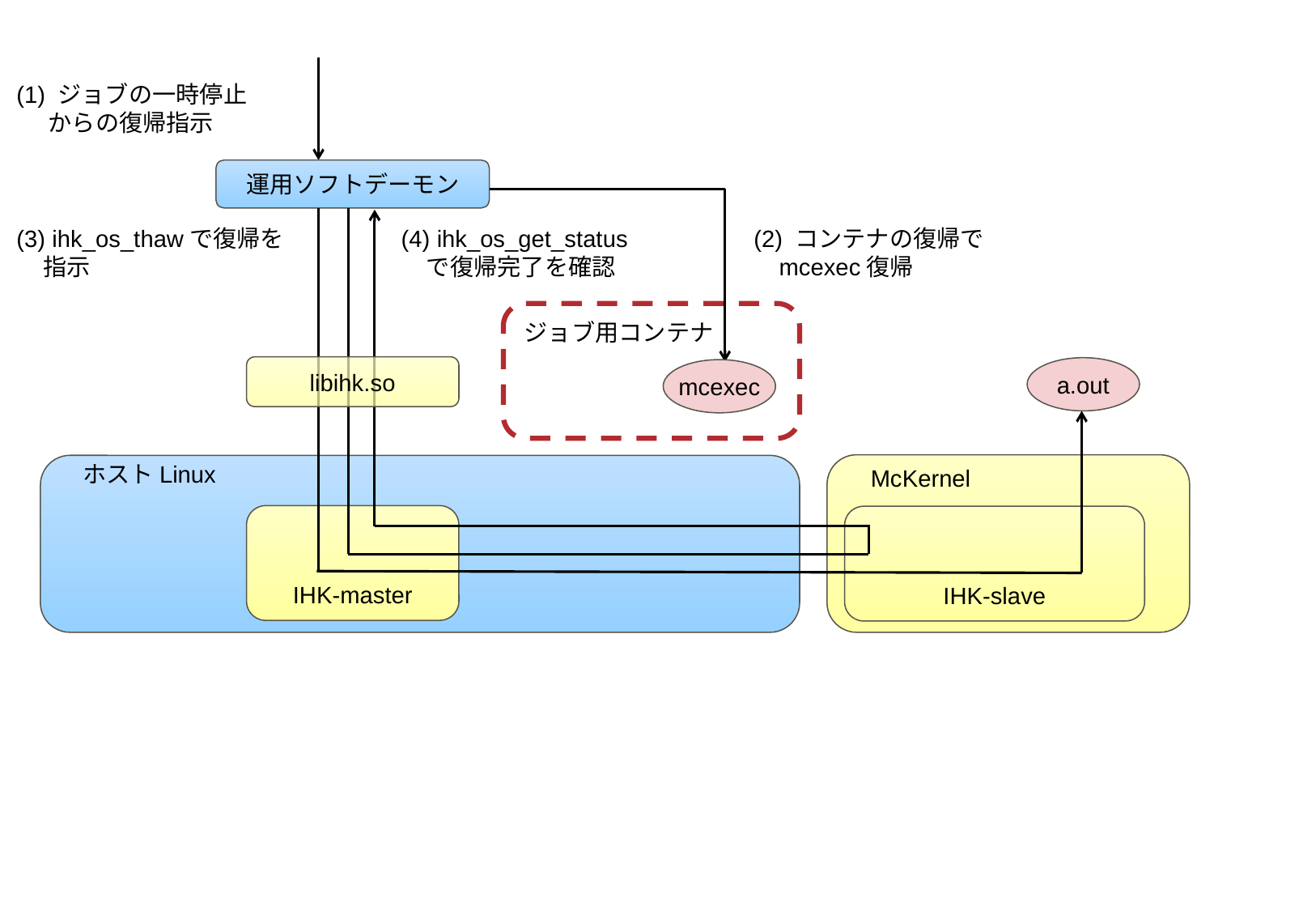

(1) ジョブの一時停止
からの復帰指示
運用ソフトデーモン
(3) ihk_os_thawで復帰を指示
(4) ihk_os_get_statusで復帰完了を確認
(2) コンテナの復帰でmcexec復帰

ジョブ用コンテナ
libihk.so
a.out
mcexec
ホストLinux

McKernel
IHK-master
IHK-slave